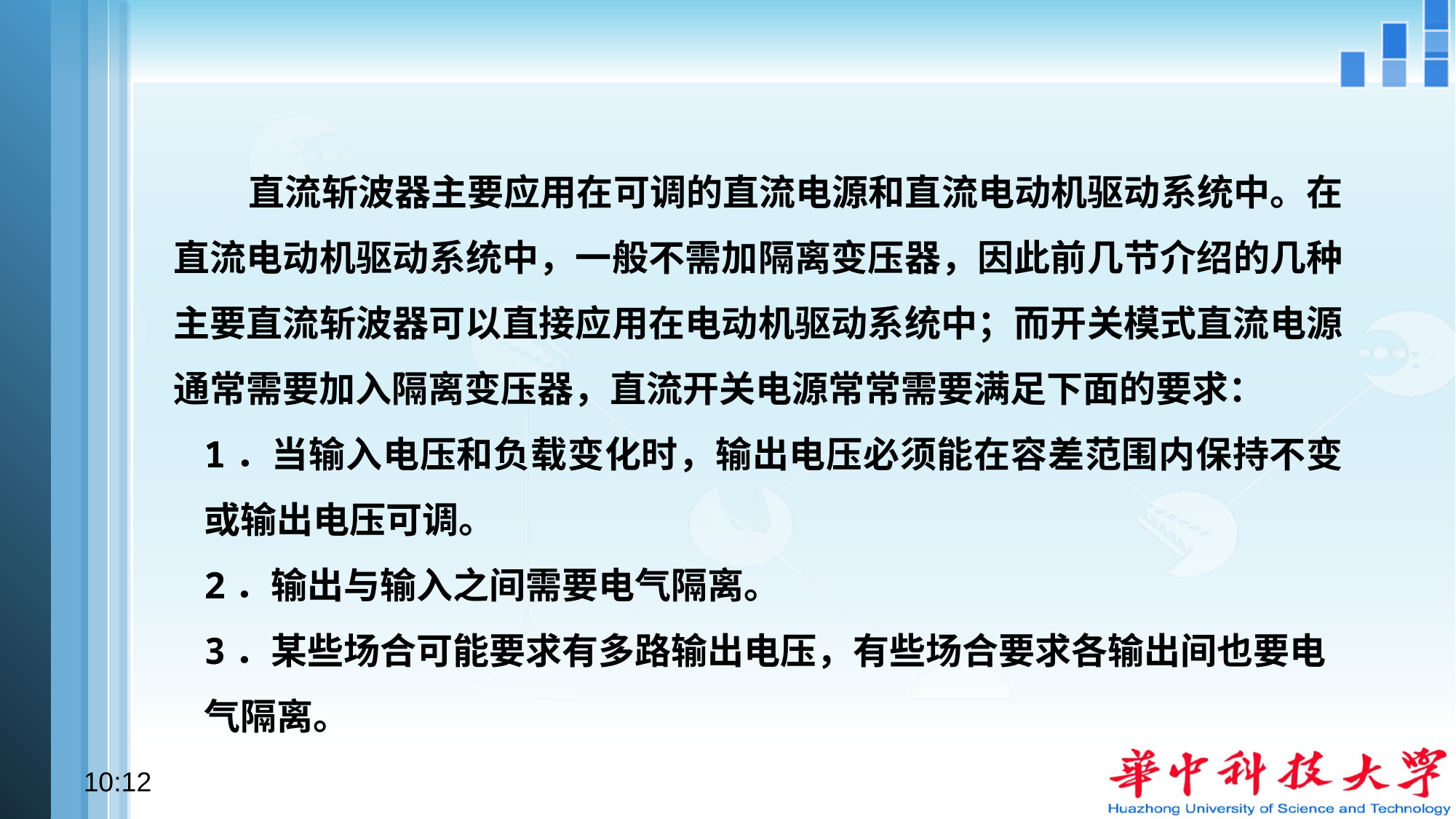

直流斩波器主要应用在可调的直流电源和直流电动机驱动系统中。在直流电动机驱动系统中，一般不需加隔离变压器，因此前几节介绍的几种主要直流斩波器可以直接应用在电动机驱动系统中；而开关模式直流电源通常需要加入隔离变压器，直流开关电源常常需要满足下面的要求：
1．当输入电压和负载变化时，输出电压必须能在容差范围内保持不变或输出电压可调。
2．输出与输入之间需要电气隔离。
3．某些场合可能要求有多路输出电压，有些场合要求各输出间也要电气隔离。
10:12